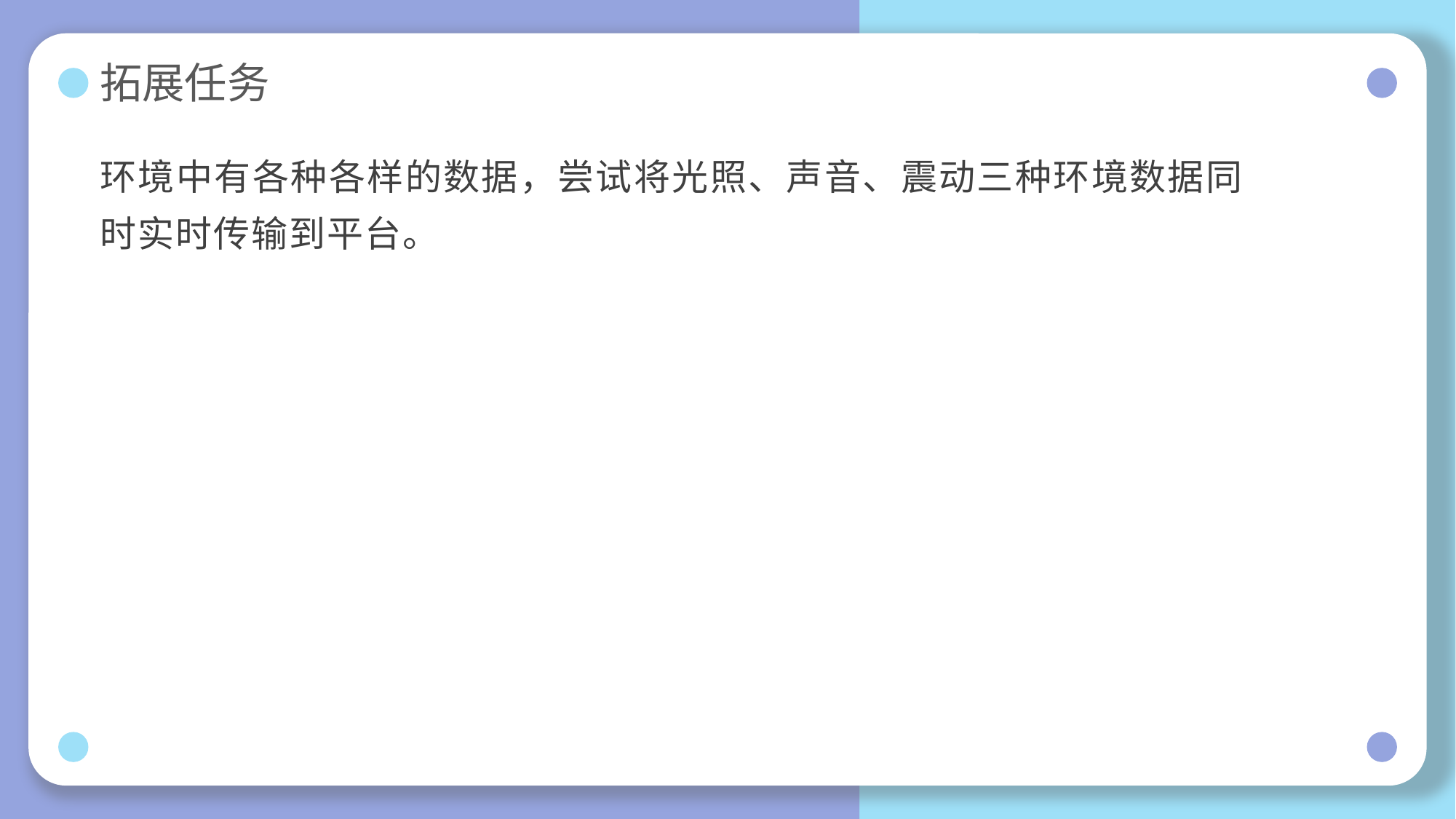

# 拓展任务
环境中有各种各样的数据，尝试将光照、声音、震动三种环境数据同时实时传输到平台。